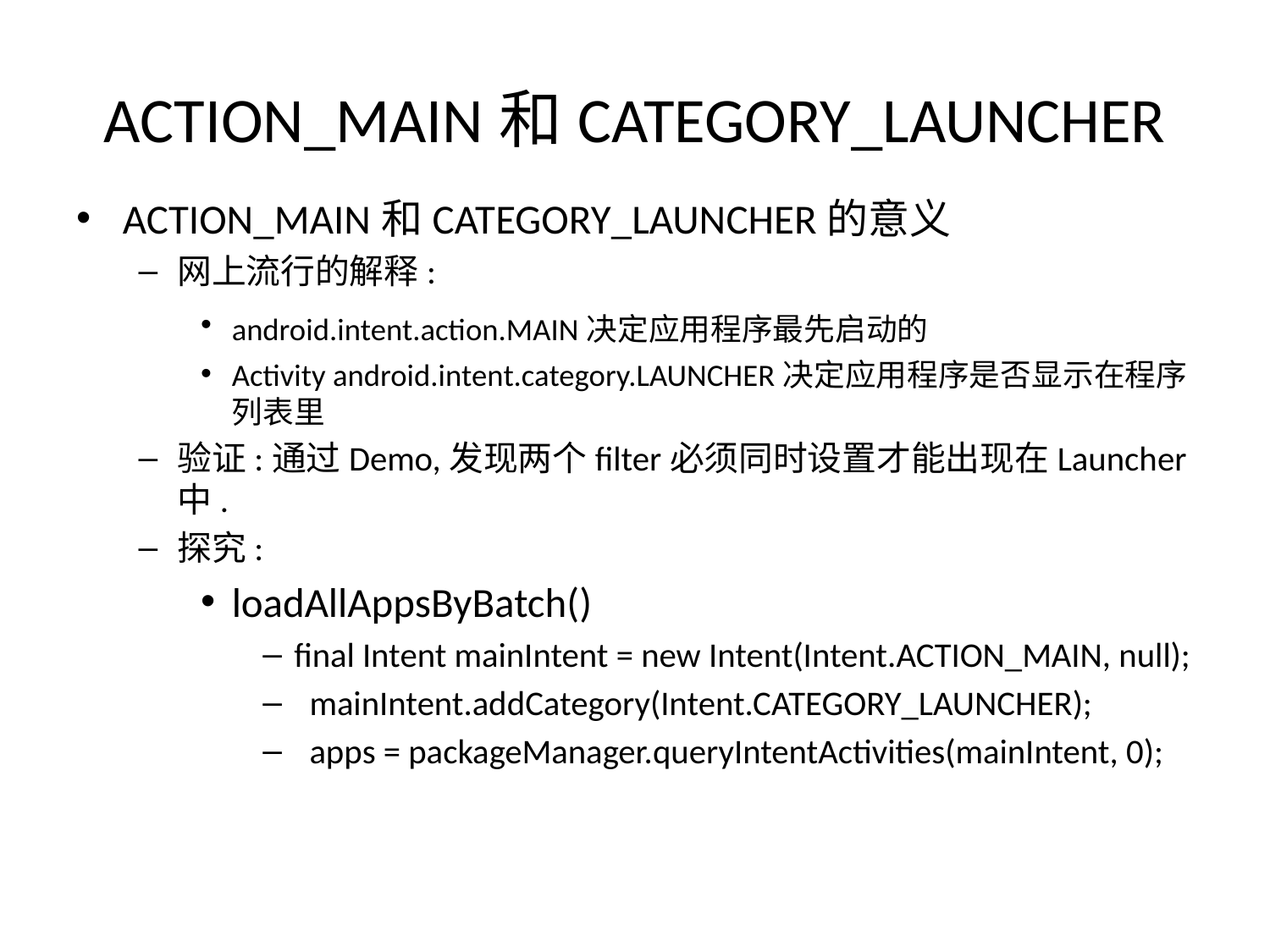

# ACTION_MAIN和CATEGORY_LAUNCHER
ACTION_MAIN和CATEGORY_LAUNCHER的意义
网上流行的解释:
android.intent.action.MAIN决定应用程序最先启动的
Activity android.intent.category.LAUNCHER决定应用程序是否显示在程序列表里
验证:通过Demo,发现两个filter必须同时设置才能出现在Launcher中.
探究:
loadAllAppsByBatch()
final Intent mainIntent = new Intent(Intent.ACTION_MAIN, null);
  mainIntent.addCategory(Intent.CATEGORY_LAUNCHER);
  apps = packageManager.queryIntentActivities(mainIntent, 0);